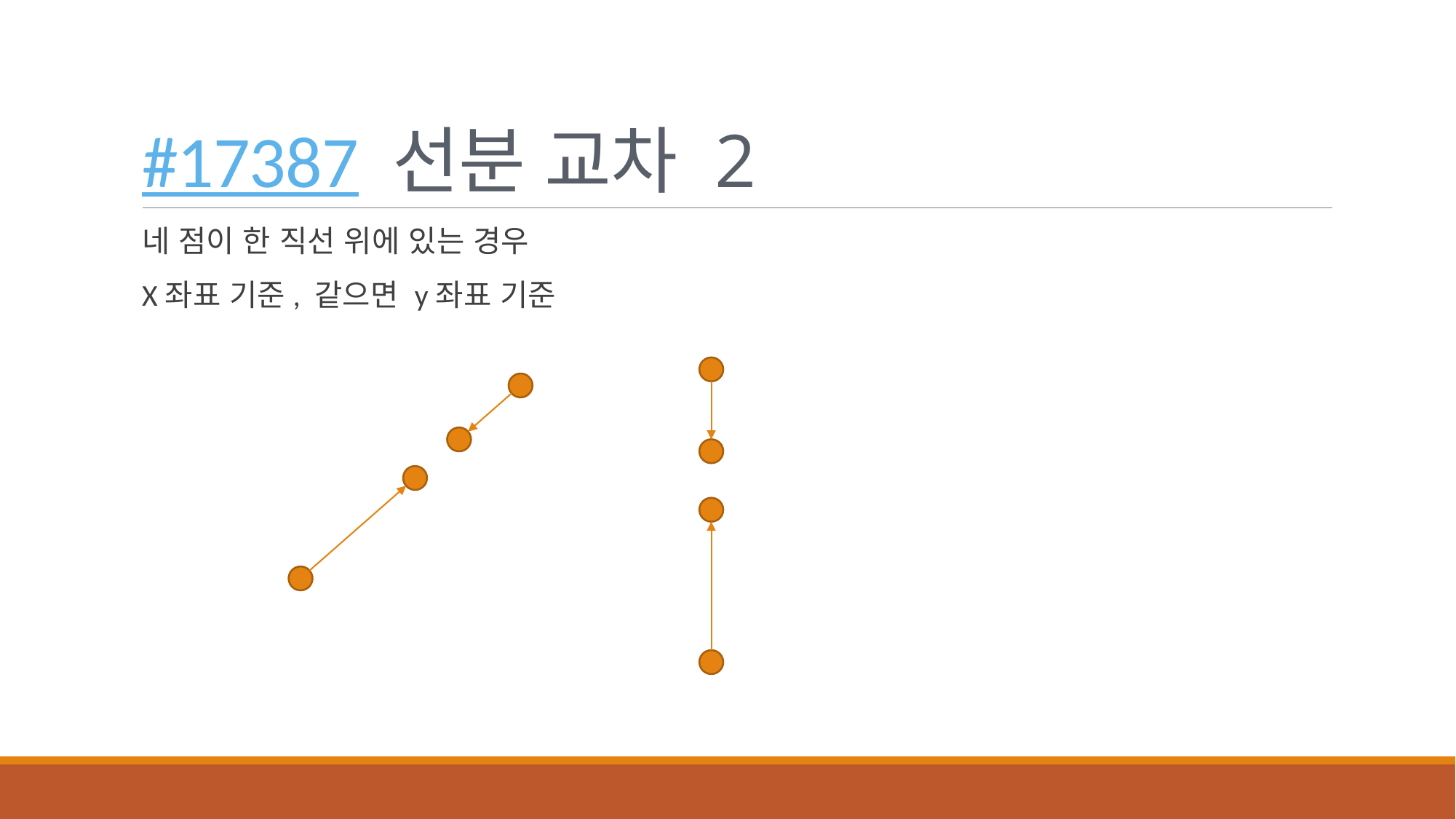

# #17387 선분 교차 2
네 점이 한 직선 위에 있는 경우
X좌표 기준, 같으면 y좌표 기준